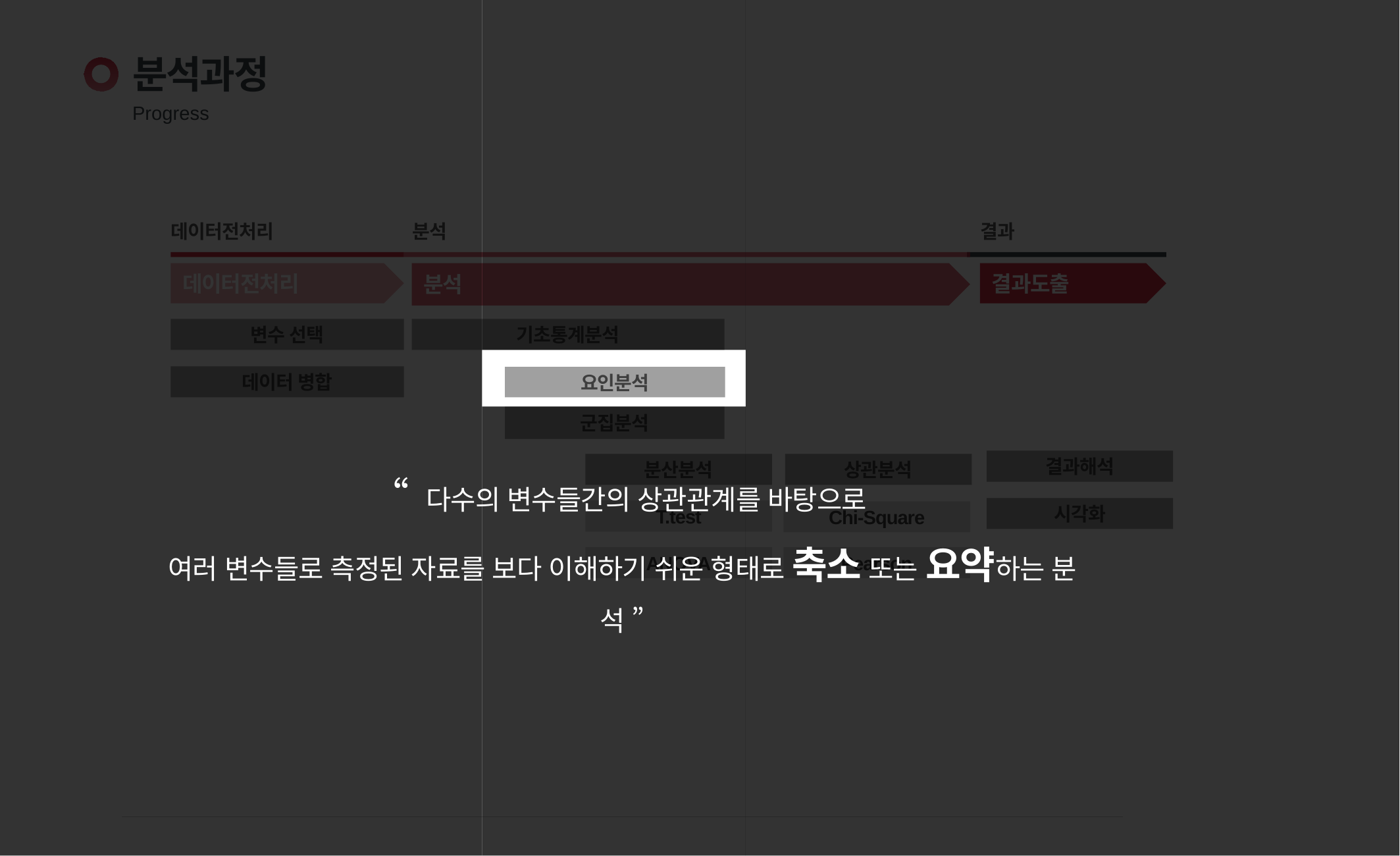

분석과정
Progress
데이터전처리
분석
결과

데이터전처리
분석
결과도출
변수 선택
기초통계분석
데이터 병합
요인분석
군집분석
“ 다수의 변수들간의 상관관계를 바탕으로
여러 변수들로 측정된 자료를 보다 이해하기 쉬운 형태로 축소 또는 요약하는 분석 ”
결과해석
분산분석
상관분석
시각화
T.test
Chi-Square
ANOVA
Pearson